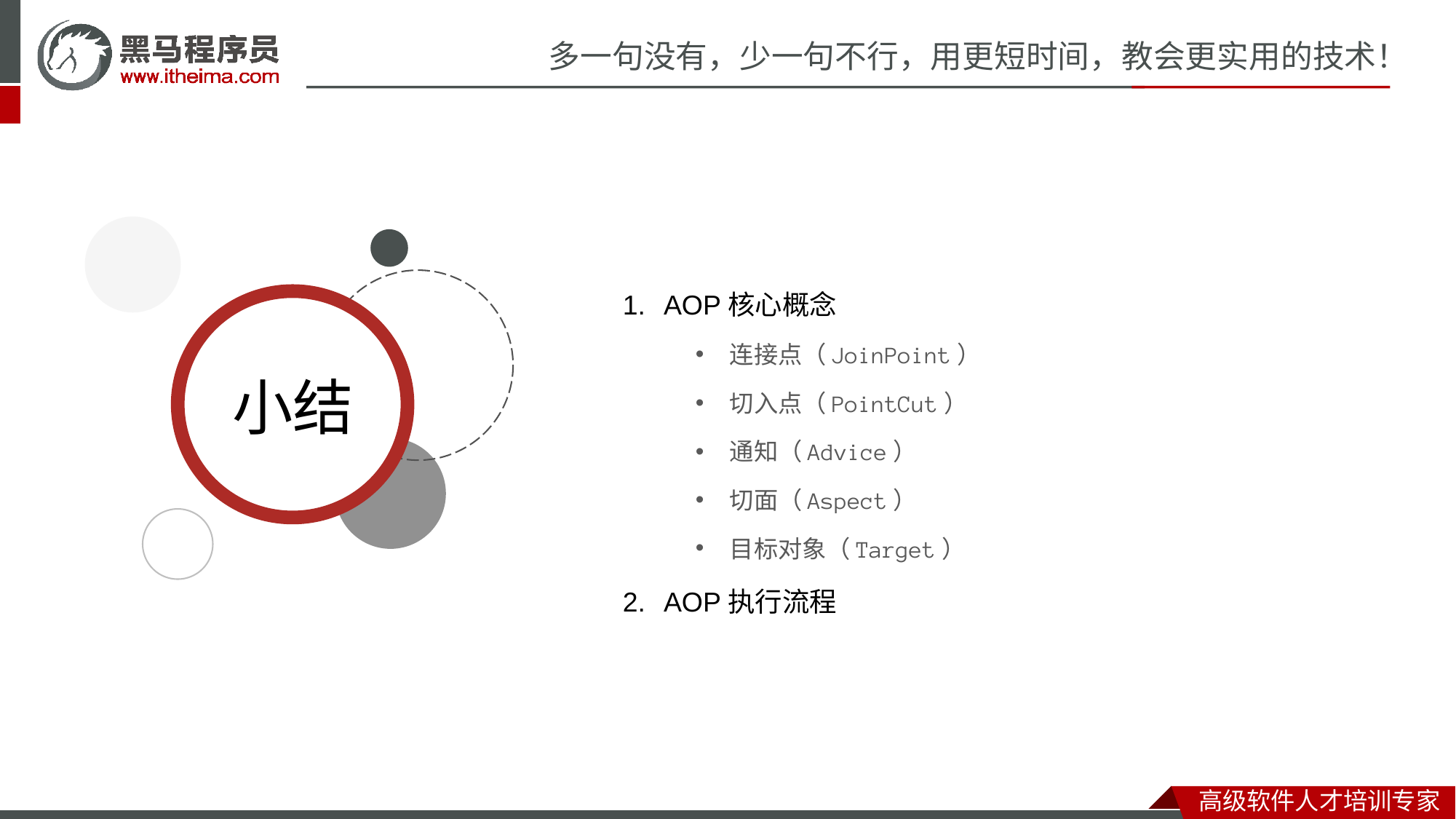

AOP核心概念
连接点（JoinPoint）
切入点（PointCut）
通知（Advice）
切面（Aspect）
目标对象（Target）
AOP执行流程